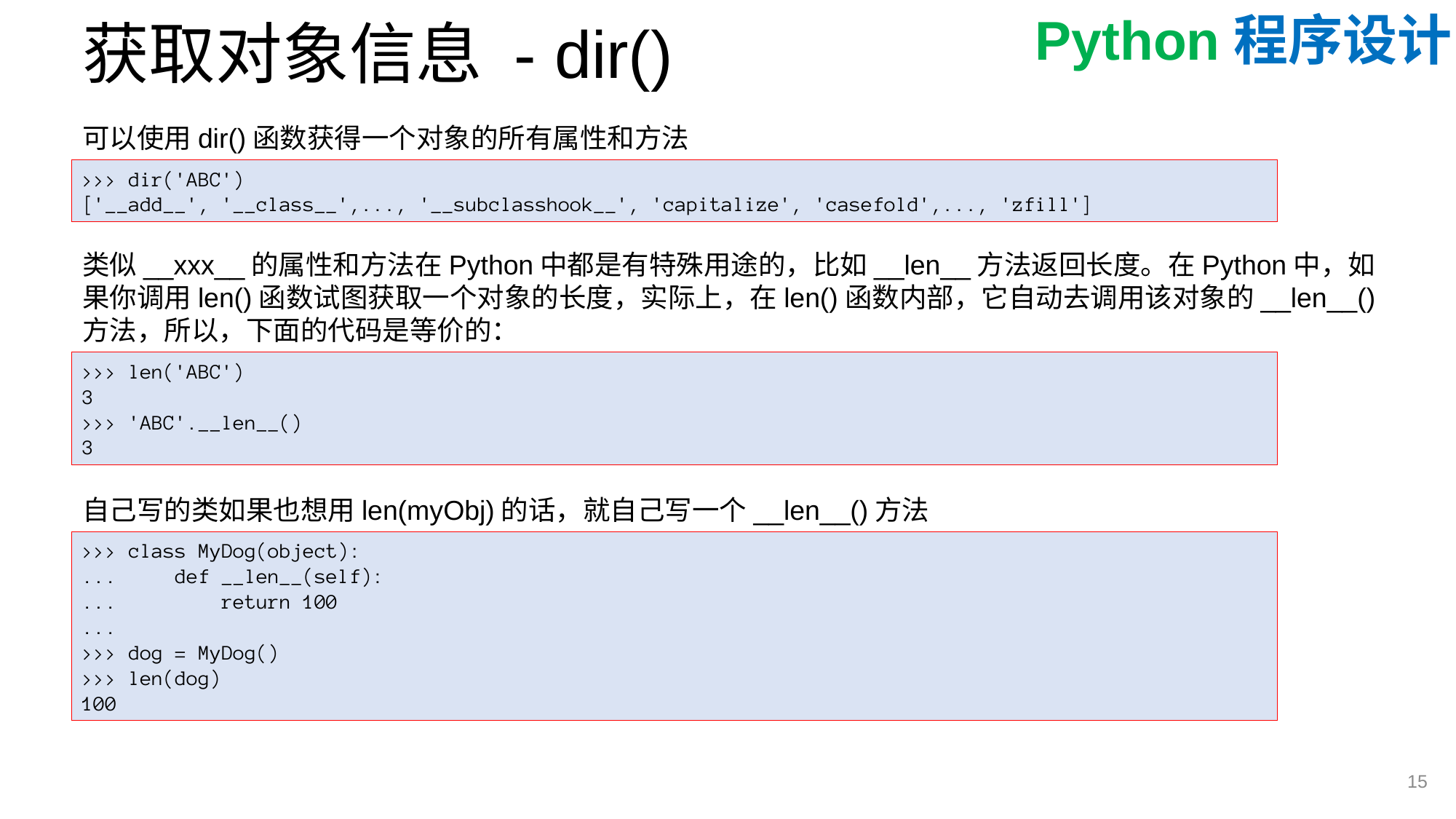

# 获取对象信息 - dir()
可以使用dir()函数获得一个对象的所有属性和方法
>>> dir('ABC')
['__add__', '__class__',..., '__subclasshook__', 'capitalize', 'casefold',..., 'zfill']
类似__xxx__的属性和方法在Python中都是有特殊用途的，比如__len__方法返回长度。在Python中，如果你调用len()函数试图获取一个对象的长度，实际上，在len()函数内部，它自动去调用该对象的__len__()方法，所以，下面的代码是等价的：
>>> len('ABC')
3
>>> 'ABC'.__len__()
3
自己写的类如果也想用len(myObj)的话，就自己写一个__len__()方法
>>> class MyDog(object):
...     def __len__(self):
...         return 100
...
>>> dog = MyDog()
>>> len(dog)
100
15